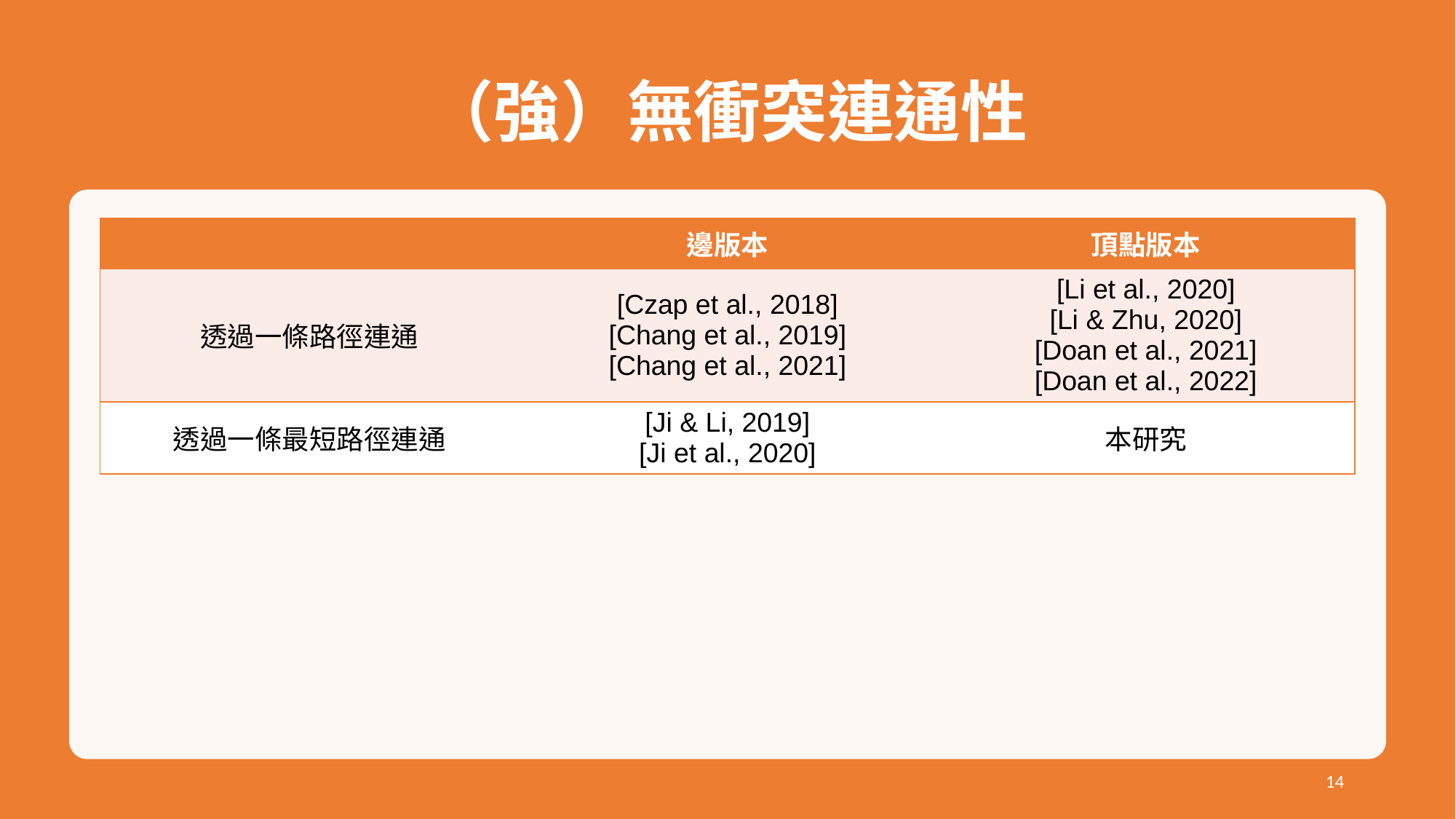

# （強）無衝突連通性

|  | 邊版本 | 頂點版本 |
| --- | --- | --- |
| 透過一條路徑連通 | [Czap et al., 2018] [Chang et al., 2019] [Chang et al., 2021] | [Li et al., 2020] [Li & Zhu, 2020] [Doan et al., 2021] [Doan et al., 2022] |
| 透過一條最短路徑連通 | [Ji & Li, 2019] [Ji et al., 2020] | 本研究 |
14